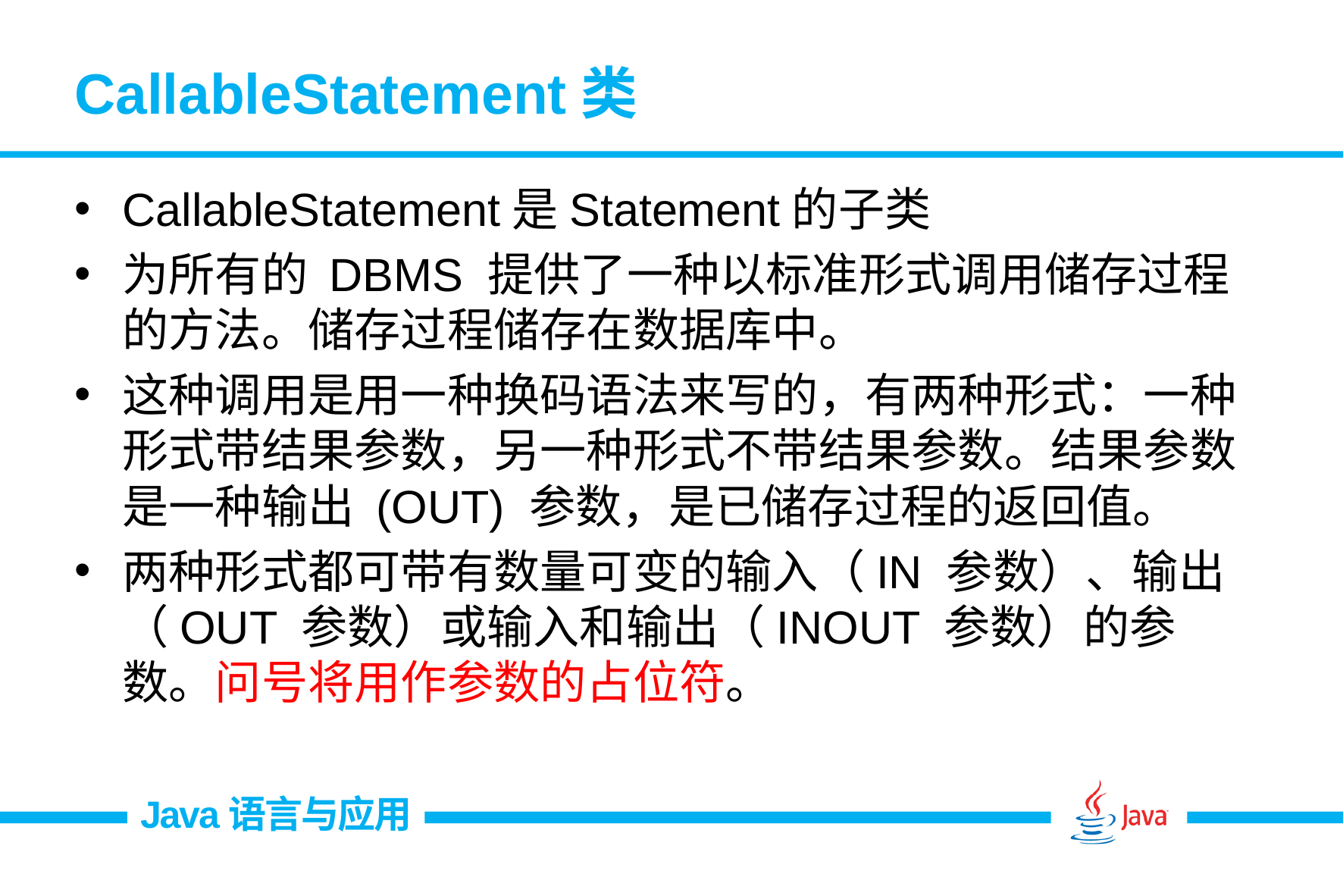

# CallableStatement类
CallableStatement是Statement的子类
为所有的 DBMS 提供了一种以标准形式调用储存过程的方法。储存过程储存在数据库中。
这种调用是用一种换码语法来写的，有两种形式：一种形式带结果参数，另一种形式不带结果参数。结果参数是一种输出 (OUT) 参数，是已储存过程的返回值。
两种形式都可带有数量可变的输入（IN 参数）、输出（OUT 参数）或输入和输出（INOUT 参数）的参数。问号将用作参数的占位符。